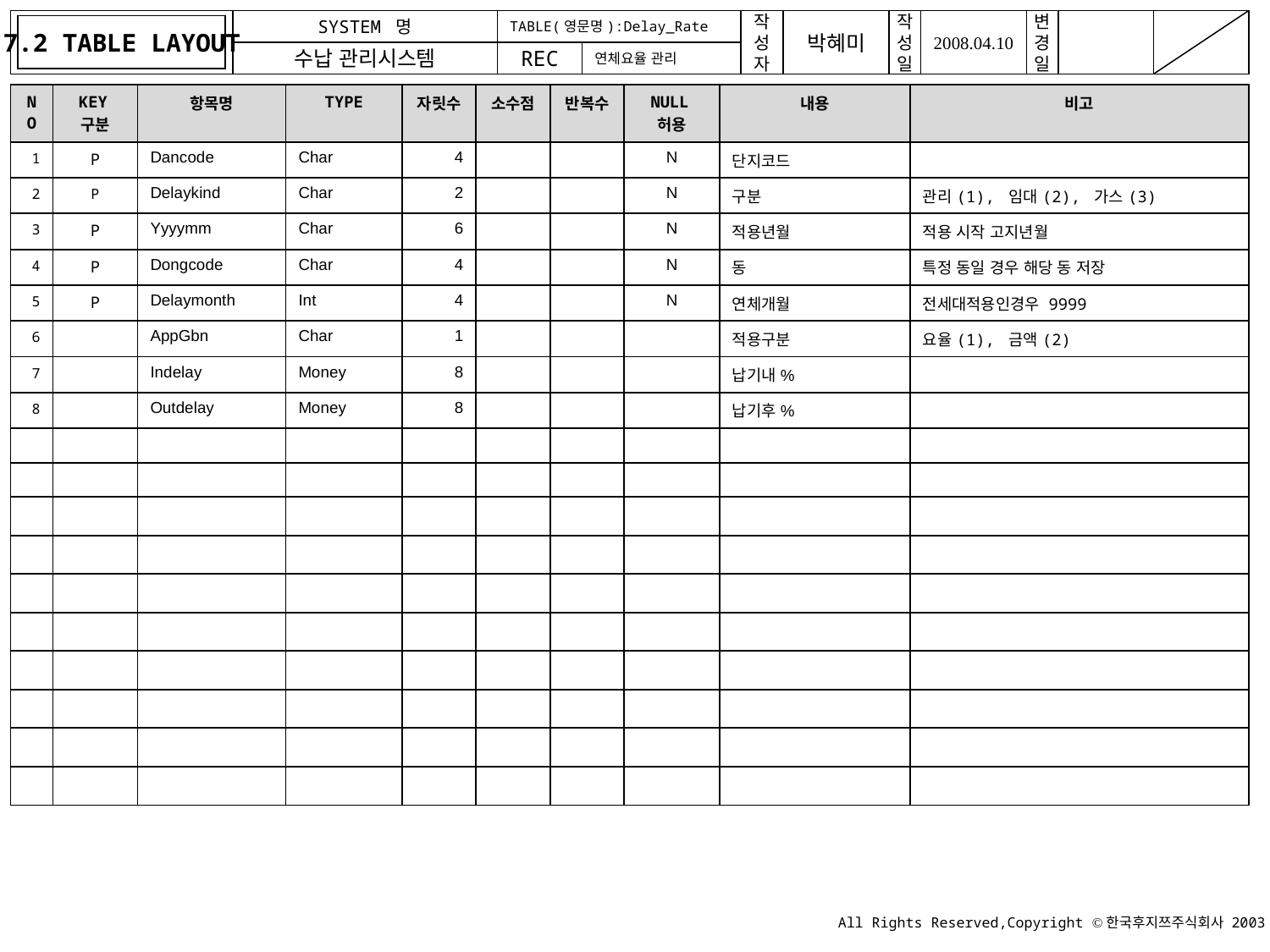

7.2 TABLE LAYOUT
TABLE(영문명):Delay_Rate
연체요율 관리
| NO | KEY구분 | 항목명 | TYPE | 자릿수 | 소수점 | 반복수 | NULL허용 | 내용 | 비고 |
| --- | --- | --- | --- | --- | --- | --- | --- | --- | --- |
| 1 | P | Dancode | Char | 4 |  |  | N | 단지코드 |  |
| 2 | P | Delaykind | Char | 2 |  |  | N | 구분 | 관리(1), 임대(2), 가스(3) |
| 3 | P | Yyyymm | Char | 6 |  |  | N | 적용년월 | 적용 시작 고지년월 |
| 4 | P | Dongcode | Char | 4 |  |  | N | 동 | 특정 동일 경우 해당 동 저장 |
| 5 | P | Delaymonth | Int | 4 |  |  | N | 연체개월 | 전세대적용인경우 9999 |
| 6 |  | AppGbn | Char | 1 |  |  |  | 적용구분 | 요율(1), 금액(2) |
| 7 |  | Indelay | Money | 8 |  |  |  | 납기내% |  |
| 8 |  | Outdelay | Money | 8 |  |  |  | 납기후% |  |
|  |  |  |  |  |  |  |  |  |  |
|  |  |  |  |  |  |  |  |  |  |
|  |  |  |  |  |  |  |  |  |  |
|  |  |  |  |  |  |  |  |  |  |
|  |  |  |  |  |  |  |  |  |  |
|  |  |  |  |  |  |  |  |  |  |
|  |  |  |  |  |  |  |  |  |  |
|  |  |  |  |  |  |  |  |  |  |
|  |  |  |  |  |  |  |  |  |  |
|  |  |  |  |  |  |  |  |  |  |